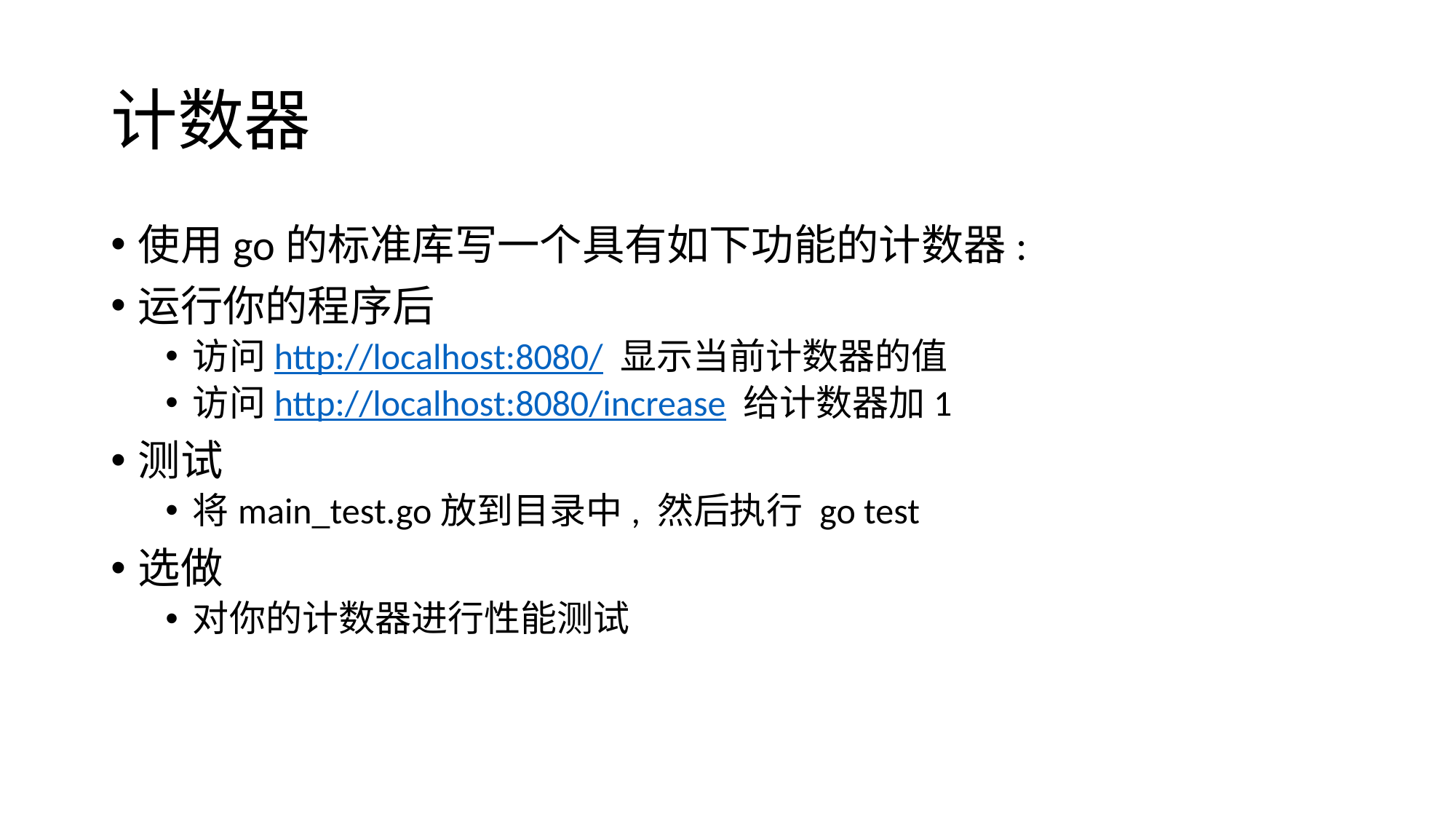

# 计数器
使用go的标准库写一个具有如下功能的计数器:
运行你的程序后
访问http://localhost:8080/ 显示当前计数器的值
访问http://localhost:8080/increase 给计数器加1
测试
将main_test.go放到目录中, 然后执行 go test
选做
对你的计数器进行性能测试